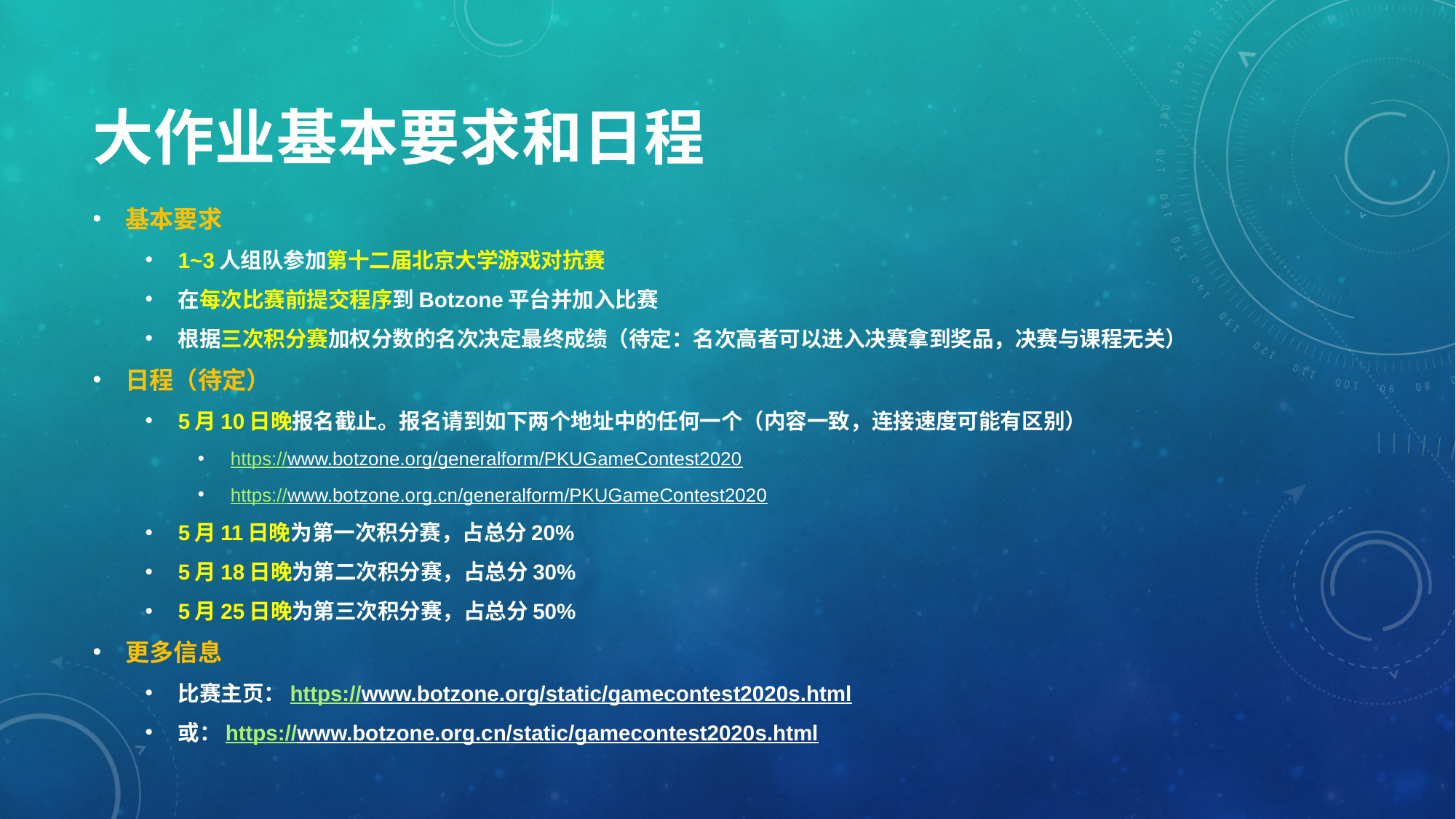

# 大作业基本要求和日程
基本要求
1~3人组队参加第十二届北京大学游戏对抗赛
在每次比赛前提交程序到Botzone平台并加入比赛
根据三次积分赛加权分数的名次决定最终成绩（待定：名次高者可以进入决赛拿到奖品，决赛与课程无关）
日程（待定）
5月10日晚报名截止。报名请到如下两个地址中的任何一个（内容一致，连接速度可能有区别）
https://www.botzone.org/generalform/PKUGameContest2020
https://www.botzone.org.cn/generalform/PKUGameContest2020
5月11日晚为第一次积分赛，占总分20%
5月18日晚为第二次积分赛，占总分30%
5月25日晚为第三次积分赛，占总分50%
更多信息
比赛主页：https://www.botzone.org/static/gamecontest2020s.html
或：https://www.botzone.org.cn/static/gamecontest2020s.html